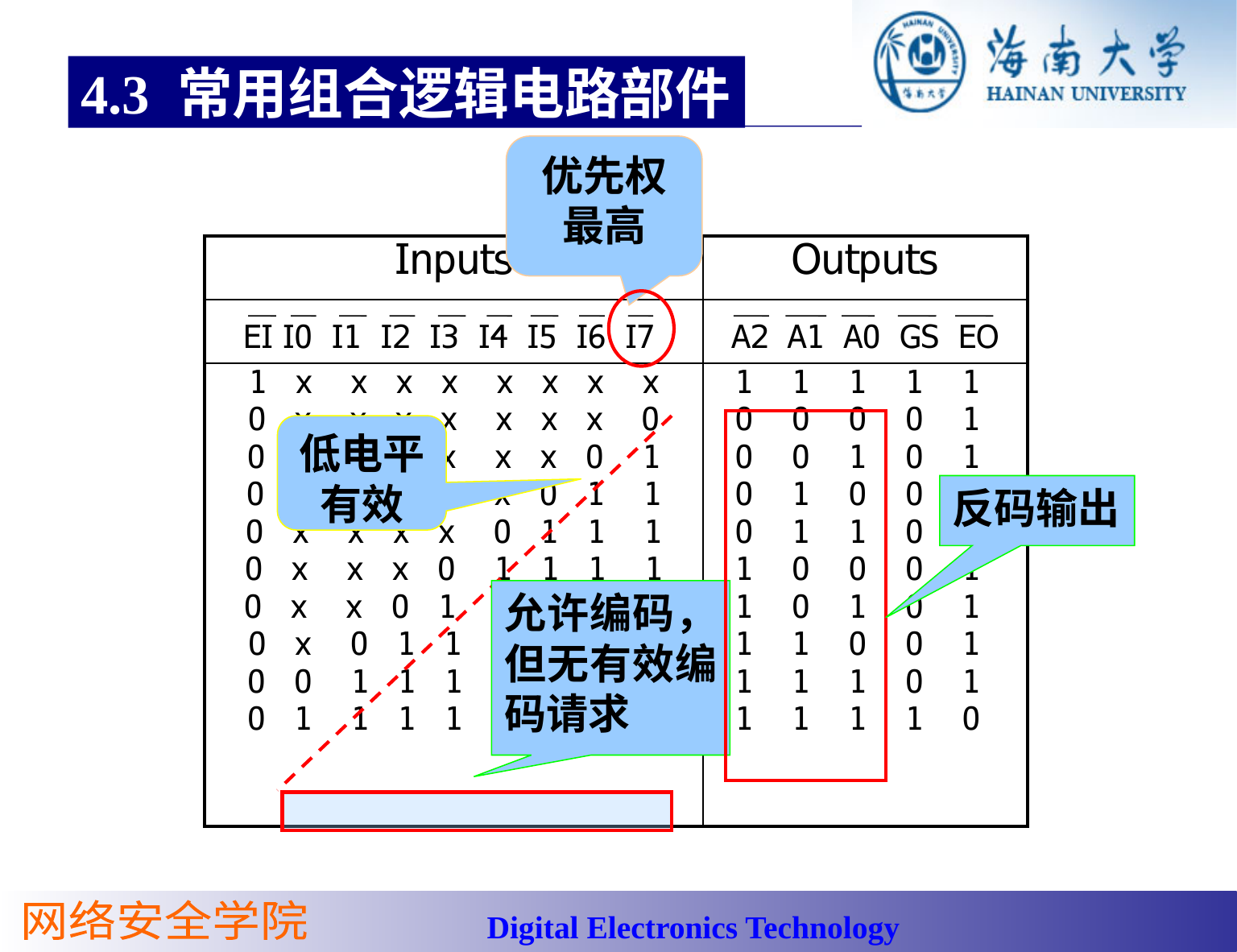

4.3 常用组合逻辑电路部件

优先权最高

| Inputs | Outputs |
| --- | --- |
| EI I0 I1 I2 I3 I4 I5 I6 I7 | A2 A1 A0 GS EO |
| 1 x x x x x x x x 0 x x x x x x x 0 0 x x x x x x 0 1 0 x x x x x 0 1 1 0 x x x x 0 1 1 1 0 x x x 0 1 1 1 1 0 x x 0 1 1 1 1 1 0 x 0 1 1 1 1 1 1 0 0 1 1 1 1 1 1 1 0 1 1 1 1 1 1 1 1 | 1 1 1 1 1 0 0 0 0 1 0 0 1 0 1 0 1 0 0 1 0 1 1 0 1 1 0 0 0 1 1 0 1 0 1 1 1 0 0 1 1 1 1 0 1 1 1 1 1 0 |

反码输出

低电平有效
允许编码，但无有效编码请求